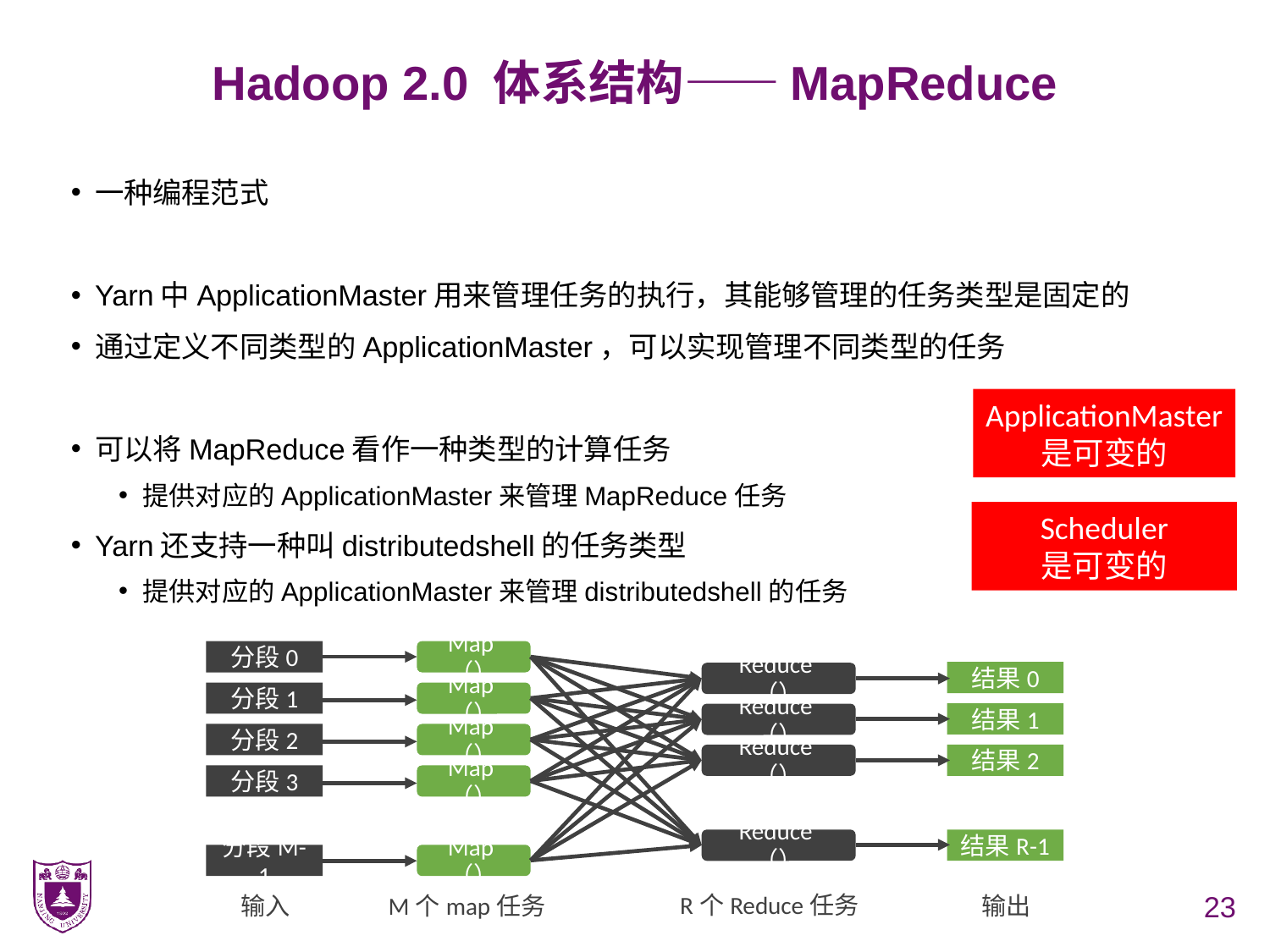

# Hadoop 2.0 体系结构——MapReduce
一种编程范式

Yarn中ApplicationMaster用来管理任务的执行，其能够管理的任务类型是固定的
通过定义不同类型的ApplicationMaster，可以实现管理不同类型的任务

可以将MapReduce看作一种类型的计算任务
提供对应的ApplicationMaster来管理MapReduce任务
Yarn还支持一种叫distributedshell的任务类型
提供对应的ApplicationMaster来管理distributedshell的任务

ApplicationMaster
是可变的
Scheduler
是可变的
分段0
Map（）
结果0
Reduce（）
分段1
Map（）
结果1
Reduce（）
分段2
Map（）
Reduce（）
结果2
分段3
Map（）
Reduce（）
结果R-1
分段M-1
Map（）
R个Reduce任务
输入
M个map任务
输出
23